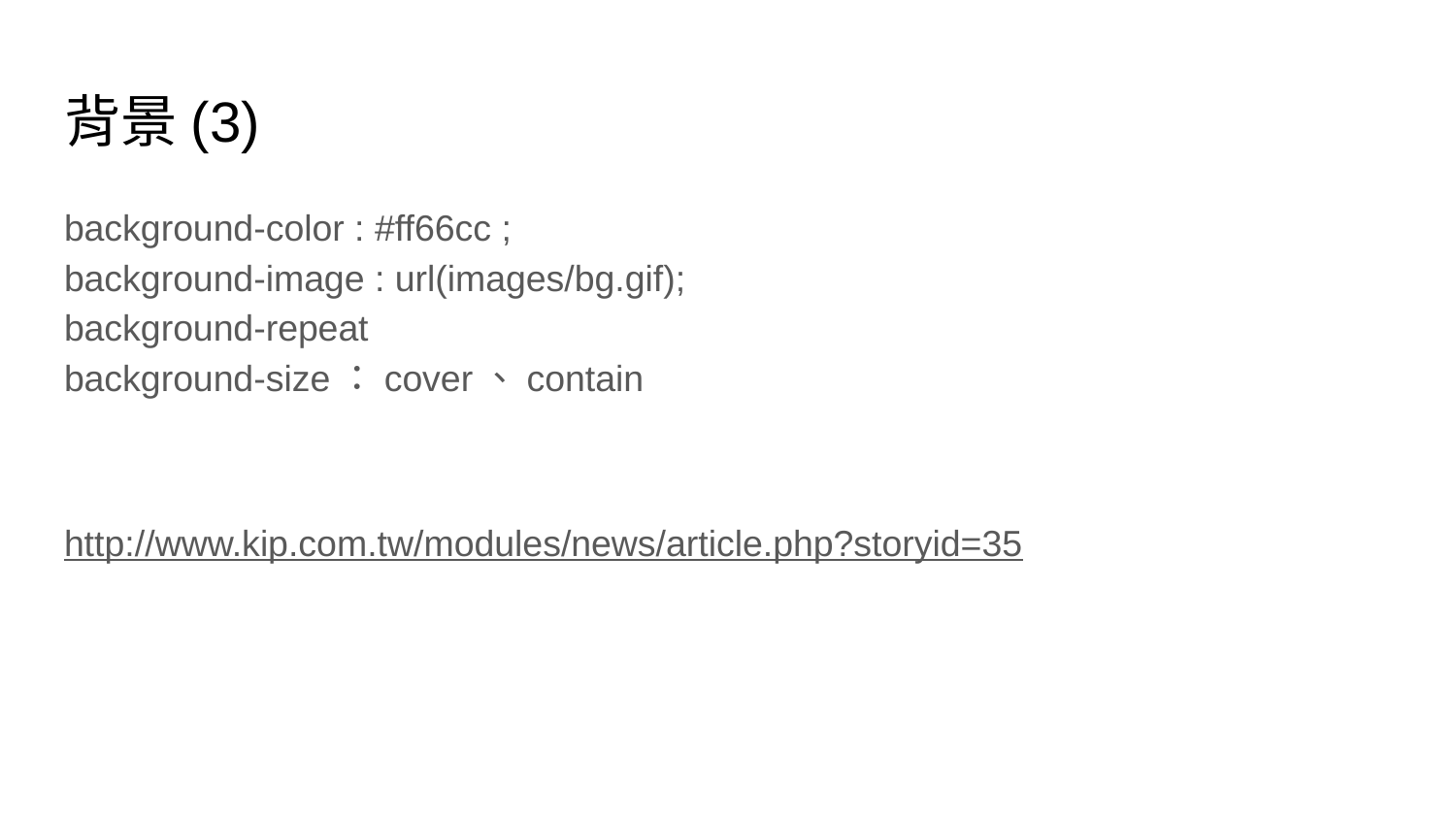

# 背景(3)
background-color : #ff66cc ;
background-image : url(images/bg.gif);
background-repeat
background-size：cover、contain

http://www.kip.com.tw/modules/news/article.php?storyid=35